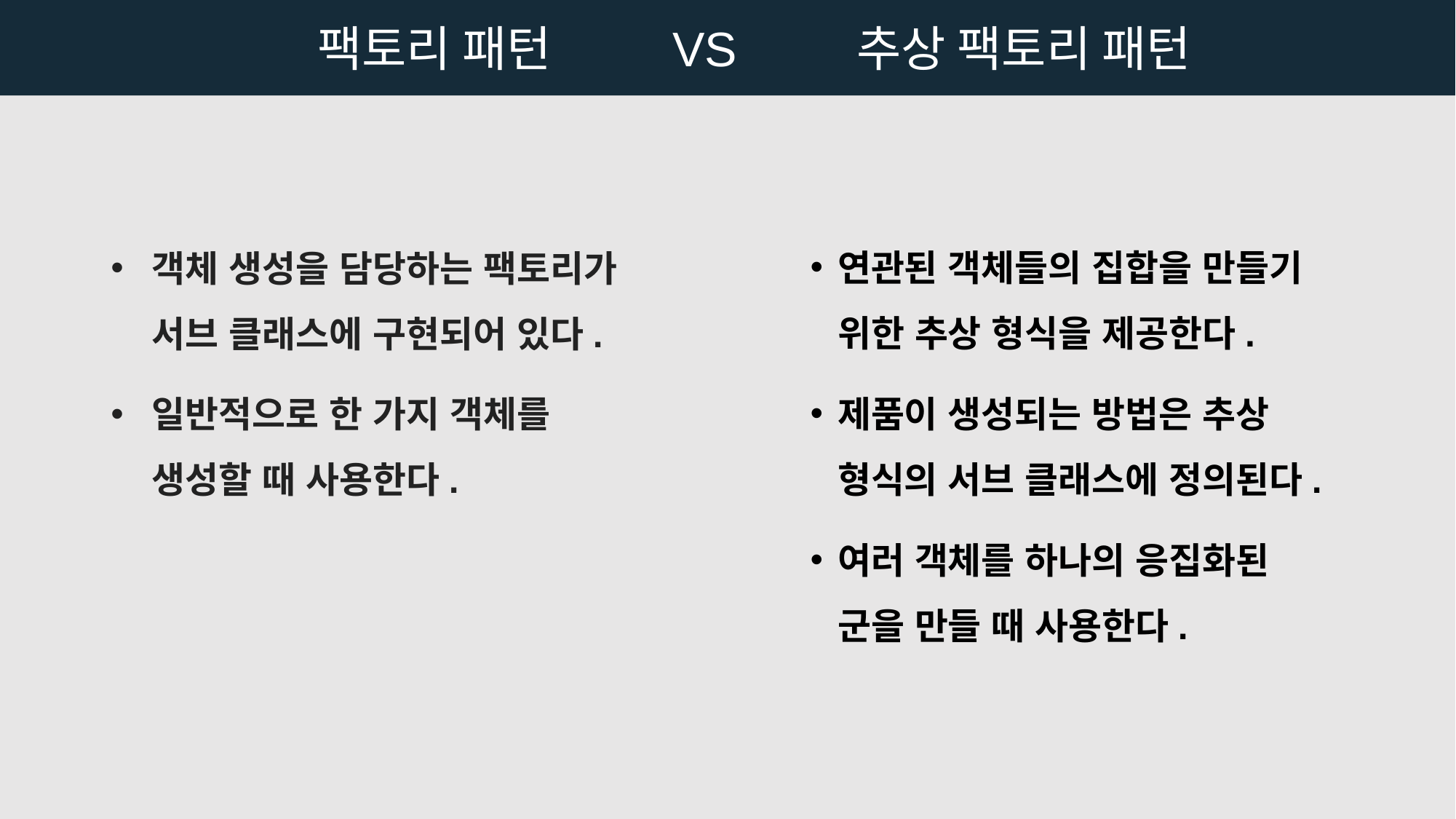

팩토리 패턴          VS        추상 팩토리 패턴
연관된 객체들의 집합을 만들기 위한 추상 형식을 제공한다.
제품이 생성되는 방법은 추상 형식의 서브 클래스에 정의된다.
여러 객체를 하나의 응집화된 군을 만들 때 사용한다.
객체 생성을 담당하는 팩토리가 서브 클래스에 구현되어 있다.
일반적으로 한 가지 객체를 생성할 때 사용한다.